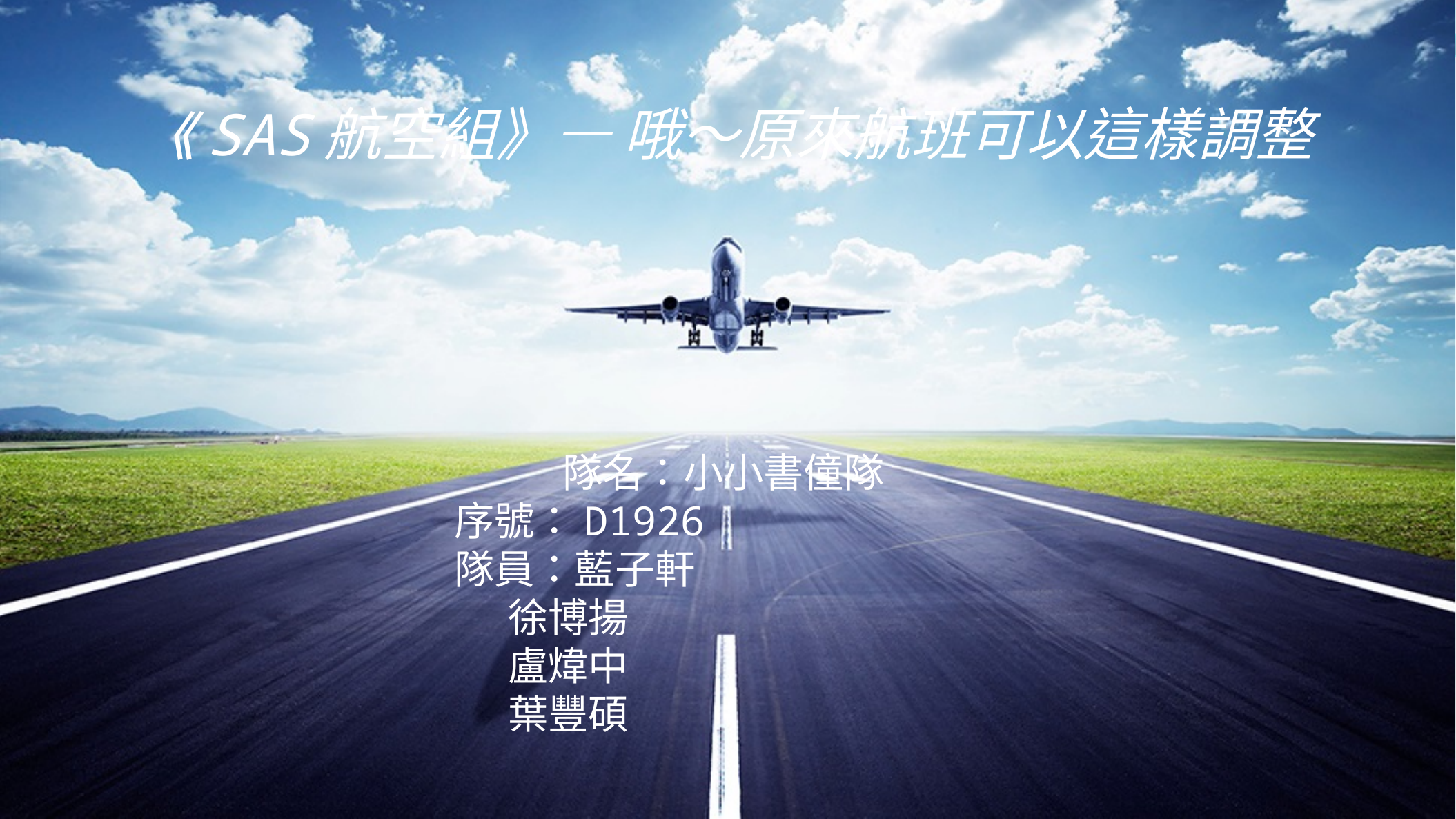

《SAS航空組》— 哦～原來航班可以這樣調整

 隊名：小小書僮隊
          序號：D1926
          隊員：藍子軒
                徐博揚
                盧煒中
                葉豐碩